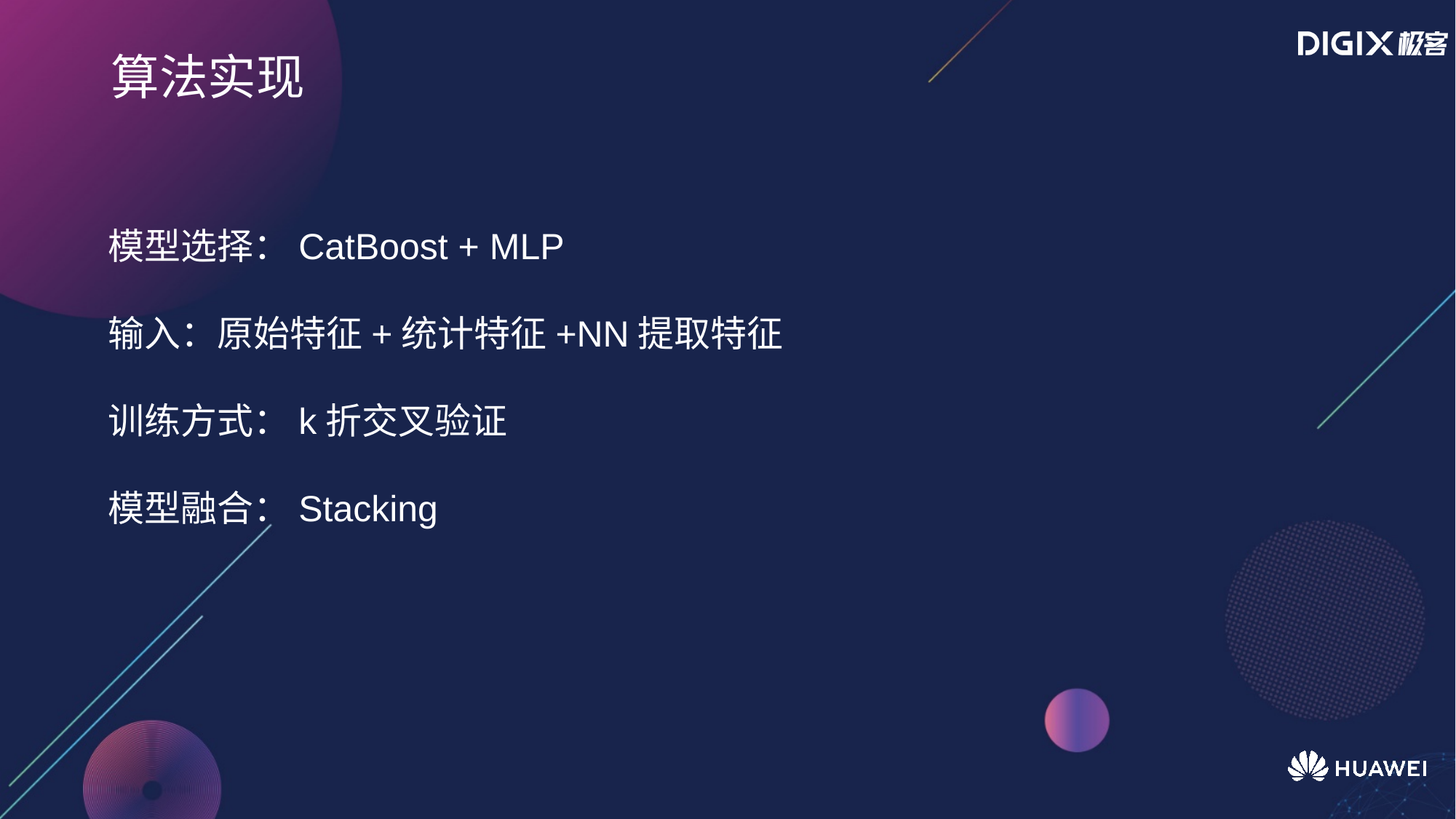

# 算法实现
模型选择：CatBoost + MLP

输入：原始特征+统计特征+NN提取特征

训练方式：k折交叉验证

模型融合：Stacking